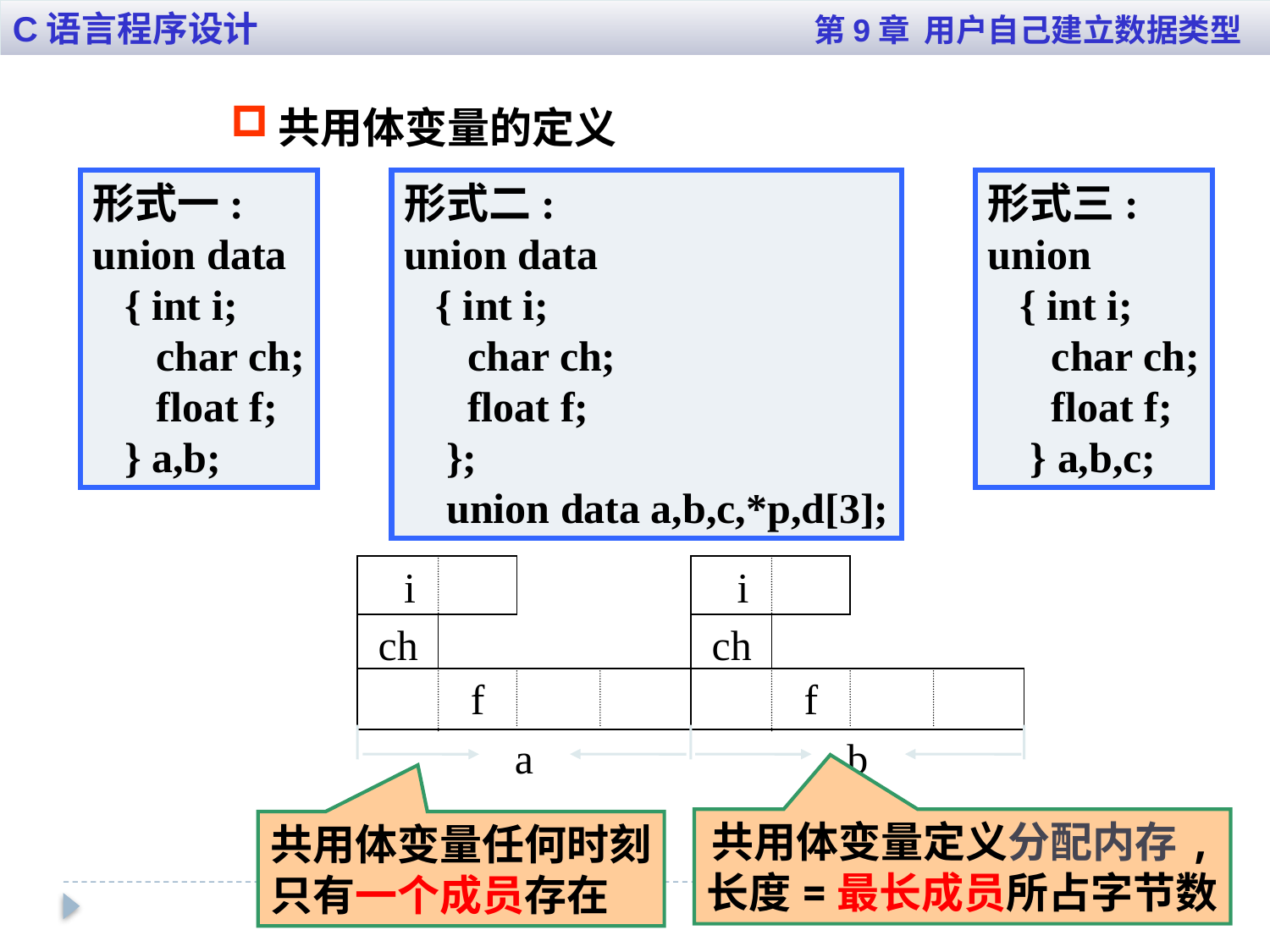

C语言程序设计                                                                     第9章  用户自己建立数据类型
共用体变量的定义
形式一:
union data
   { int i;
      char ch;
      float f;
   } a,b;
形式二:
union data
   { int i;
      char ch;
      float f;
    };
    union data a,b,c,*p,d[3];
形式三:
union
   { int i;
      char ch;
      float f;
    } a,b,c;
i

ch

f

i

ch

f

a

b

共用体变量定义分配内存,
长度=最长成员所占字节数
共用体变量任何时刻
只有一个成员存在